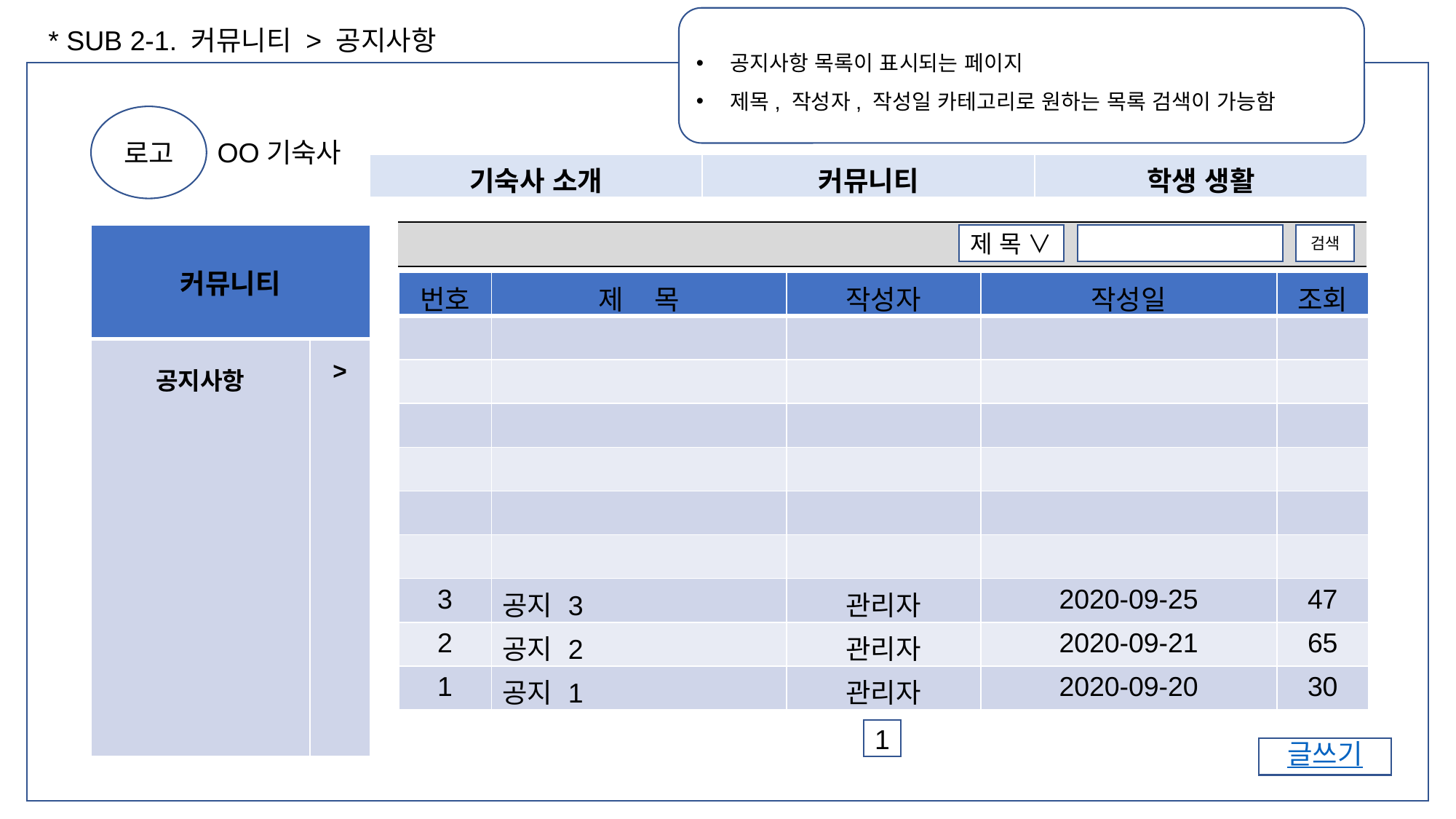

공지사항 목록이 표시되는 페이지
제목, 작성자, 작성일 카테고리로 원하는 목록 검색이 가능함
* SUB 2-1. 커뮤니티 > 공지사항

로고
OO기숙사
| 기숙사 소개 | 커뮤니티 | 학생 생활 |
| --- | --- | --- |
|  |
| --- |
| 커뮤니티 |  |
| --- | --- |
| 공지사항 | > |
제 목 ∨

검색
| 번호 | 제 목 | 작성자 | 작성일 | 조회 |
| --- | --- | --- | --- | --- |
|  |  |  |  |  |
|  |  |  |  |  |
|  |  |  |  |  |
|  |  |  |  |  |
|  |  |  |  |  |
|  |  |  |  |  |
| 3 | 공지 3 | 관리자 | 2020-09-25 | 47 |
| 2 | 공지 2 | 관리자 | 2020-09-21 | 65 |
| 1 | 공지 1 | 관리자 | 2020-09-20 | 30 |
1
글쓰기